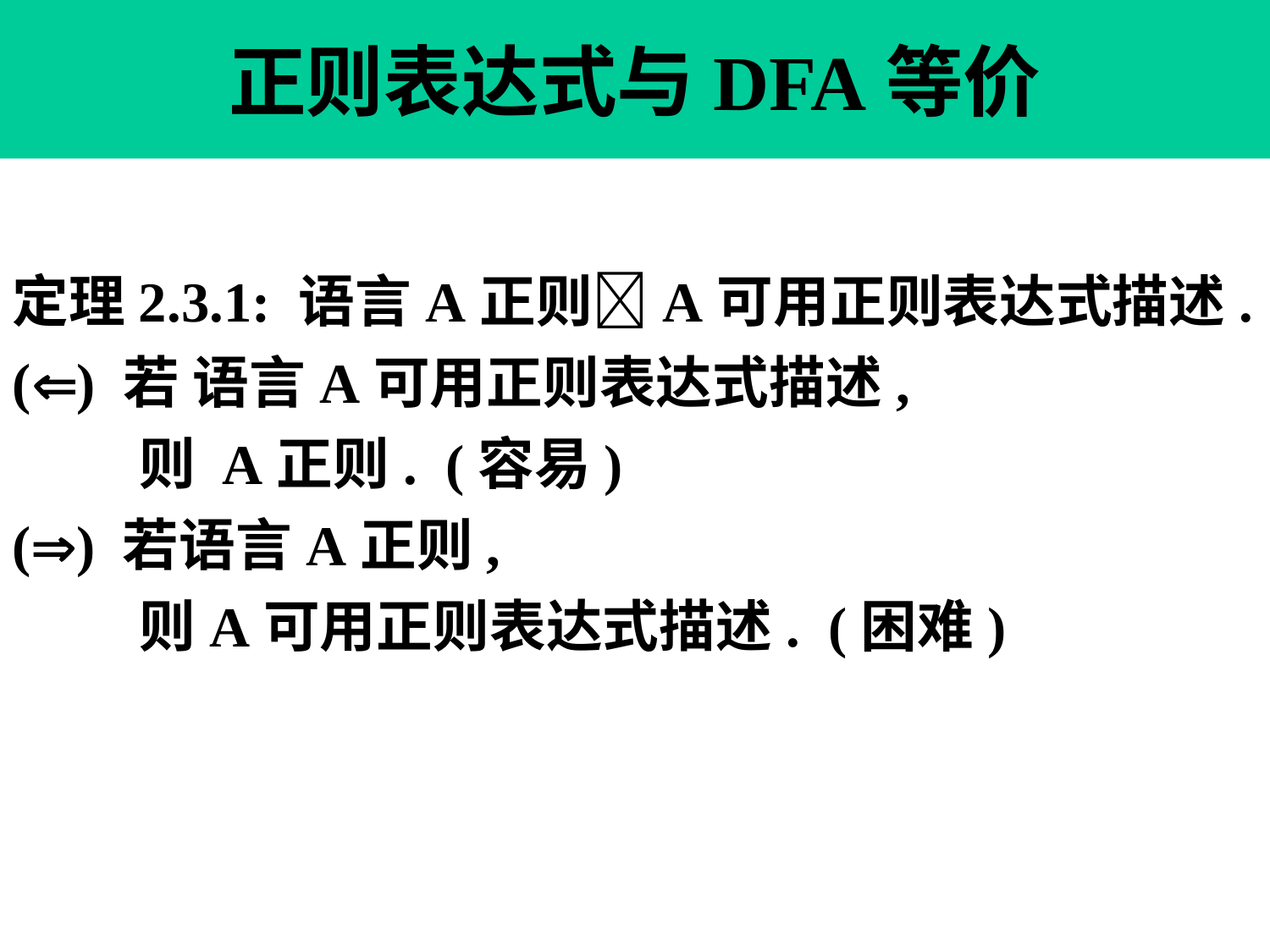

# 正则表达式与DFA等价
定理2.3.1: 语言A正则⇔A可用正则表达式描述.
(⇐) 若 语言A可用正则表达式描述,
        则 A正则.  (容易)
(⇒) 若语言A正则,
        则A可用正则表达式描述.  (困难)